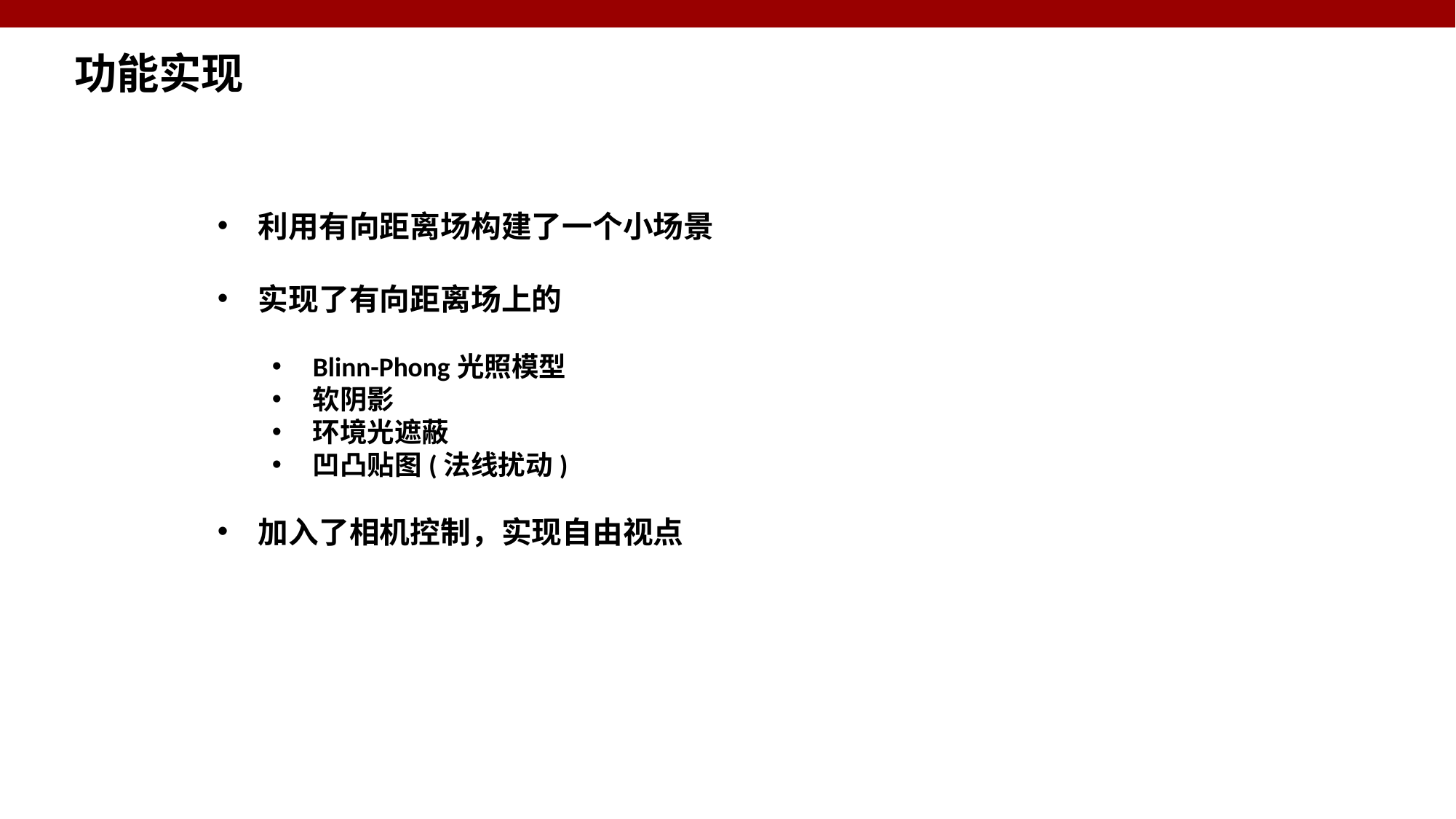

# 功能实现
利用有向距离场构建了一个小场景

实现了有向距离场上的

Blinn-Phong光照模型
软阴影
环境光遮蔽
凹凸贴图(法线扰动)

加入了相机控制，实现自由视点